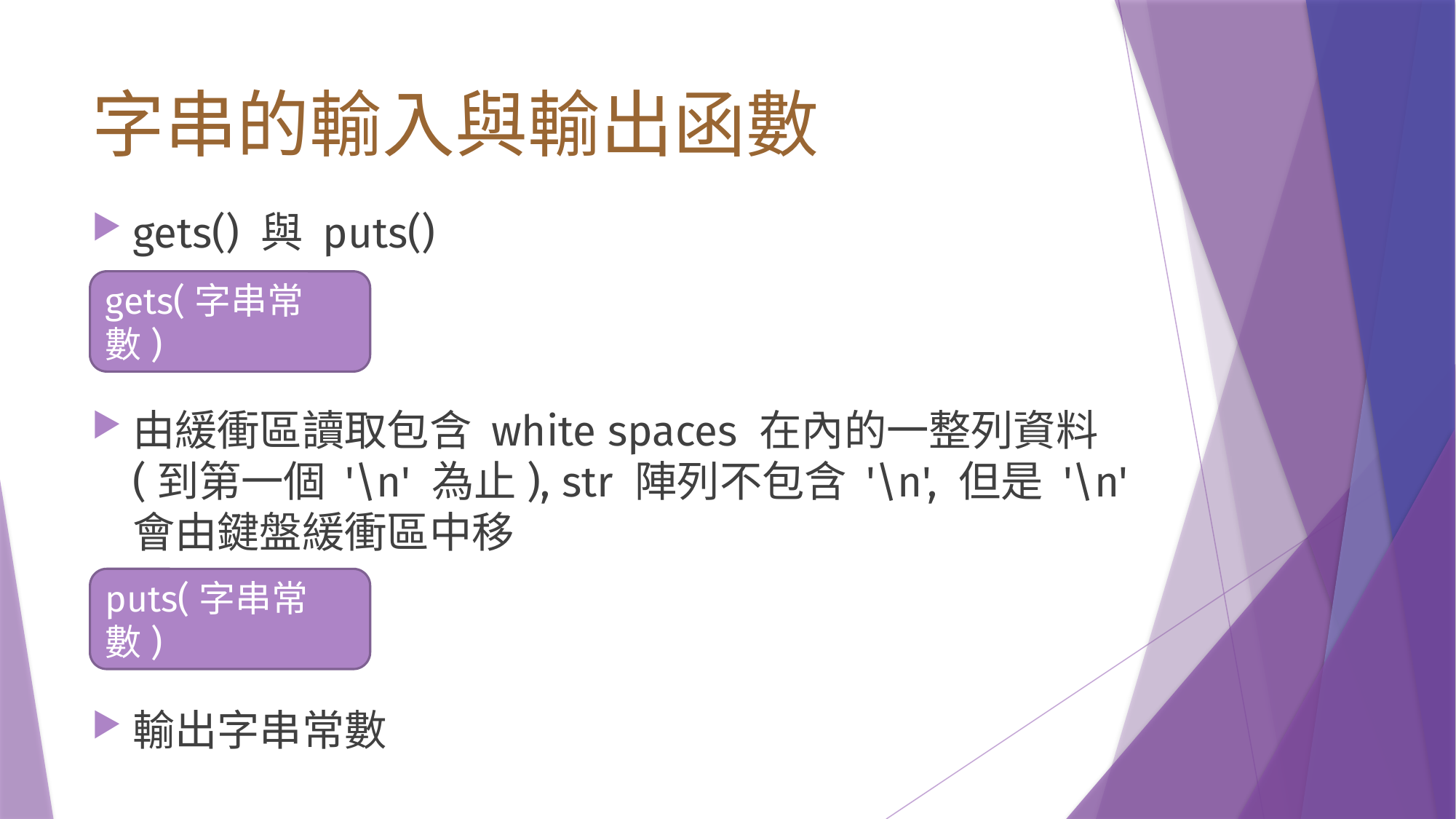

# 字串的輸入與輸出函數
gets() 與 puts()

由緩衝區讀取包含 white spaces 在內的一整列資料 (到第一個 '\n' 為止), str 陣列不包含 '\n', 但是 '\n' 會由鍵盤緩衝區中移

輸出字串常數
gets(字串常數)
puts(字串常數)